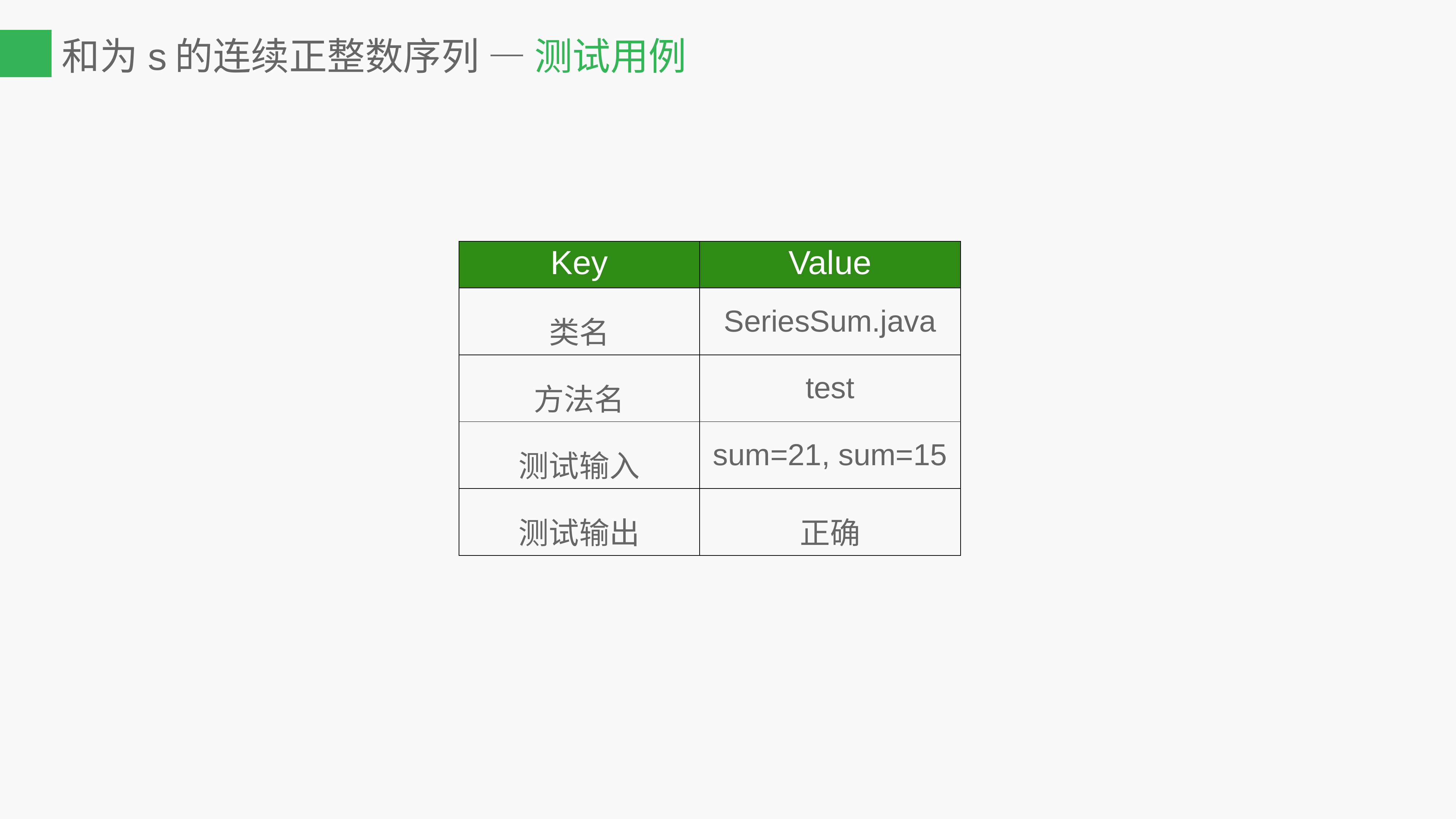

# 和为s的连续正整数序列 — 测试用例

| Key | Value |
| --- | --- |
| 类名 | SeriesSum.java |
| 方法名 | test |
| 测试输入 | sum=21, sum=15 |
| 测试输出 | 正确 |